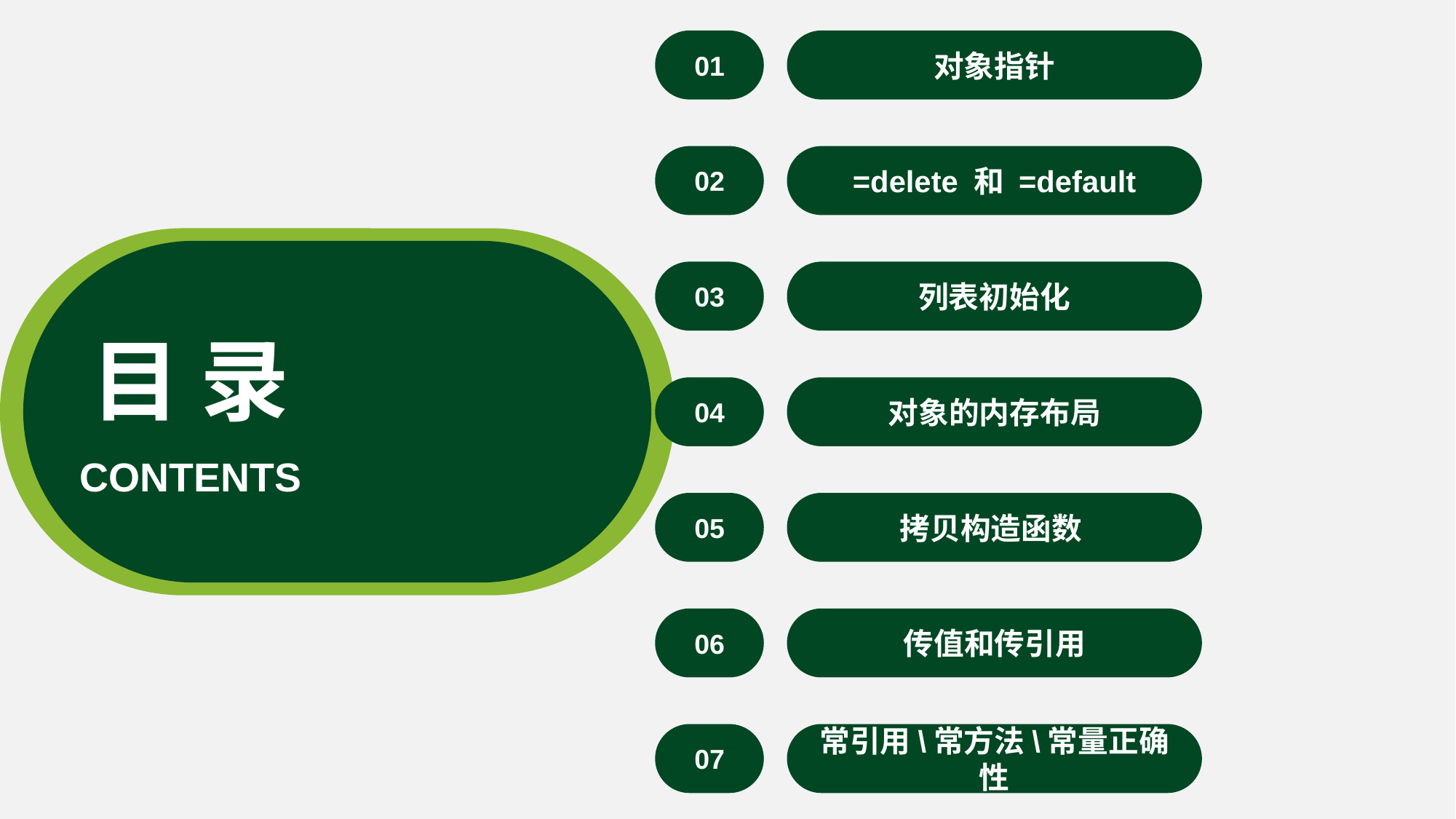

01
对象指针
02
=delete 和 =default

03
列表初始化
目 录
04
对象的内存布局
CONTENTS
05
拷贝构造函数
06
传值和传引用
07
常引用\常方法\常量正确性